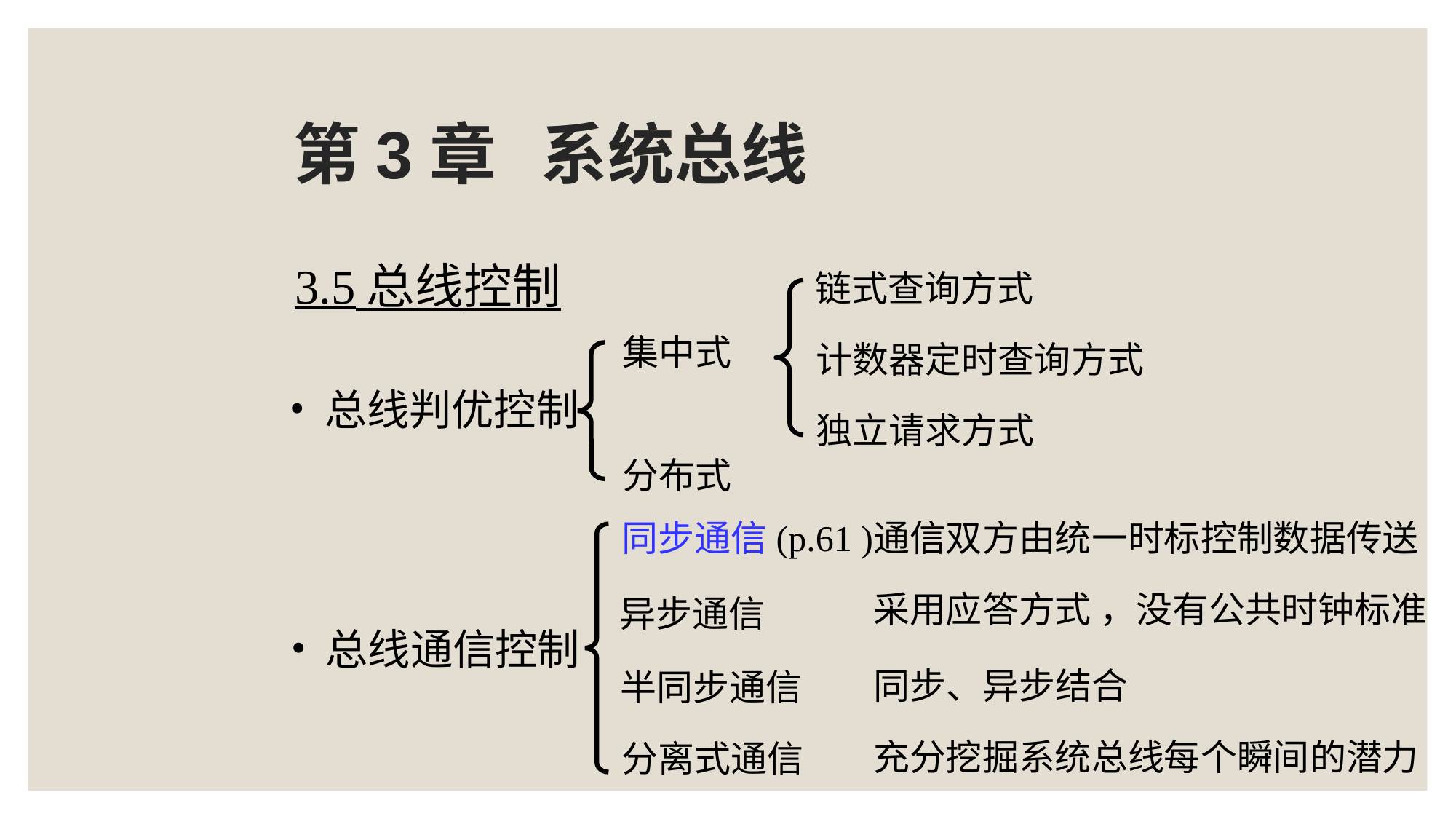

第3章   系统总线
3.5 总线控制
链式查询方式

集中式
计数器定时查询方式

 总线判优控制
独立请求方式
分布式
通信双方由统一时标控制数据传送
同步通信(p.61 )
异步通信
半同步通信
分离式通信

采用应答方式 ，没有公共时钟标准
 总线通信控制
同步、异步结合
充分挖掘系统总线每个瞬间的潜力